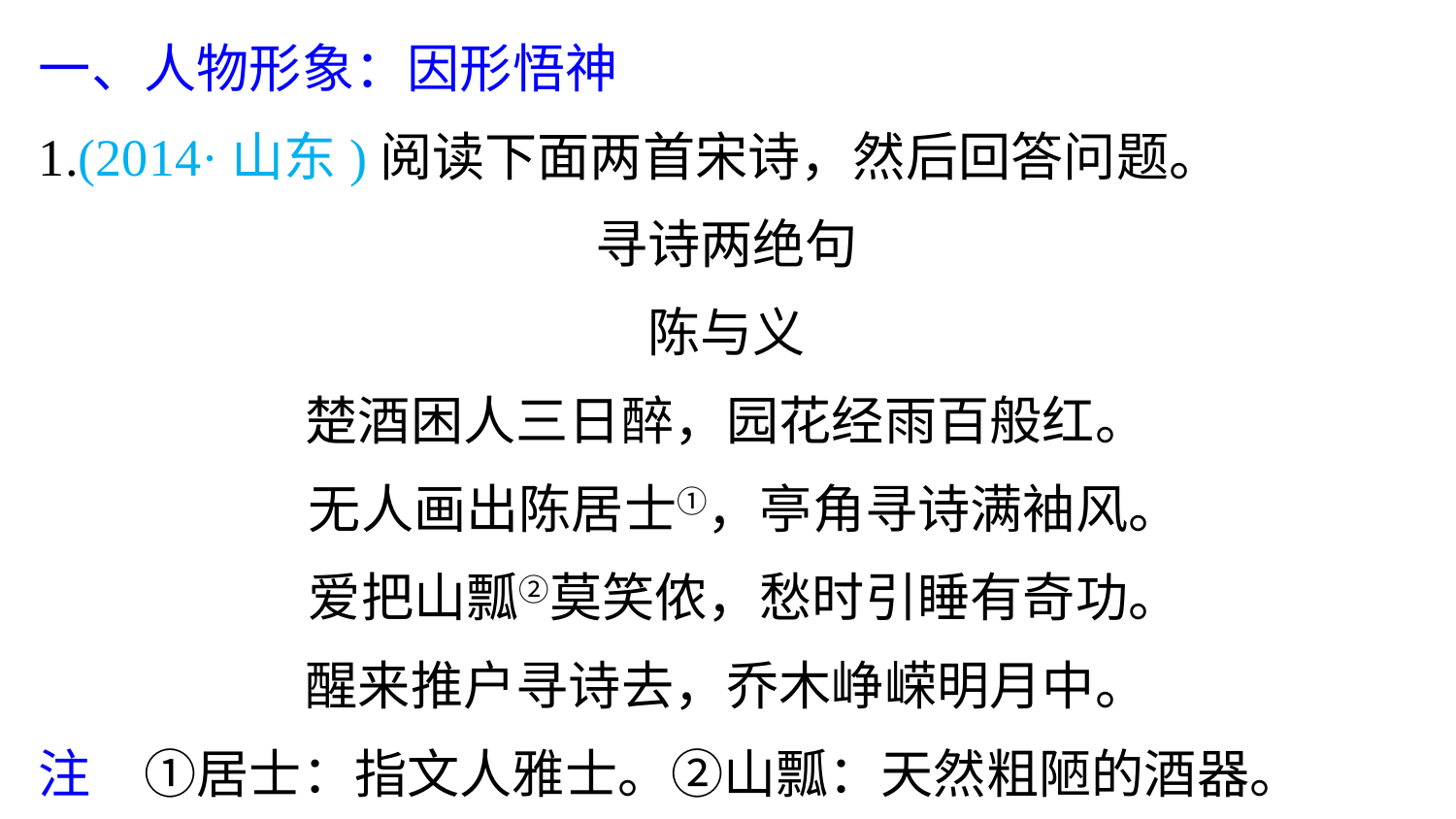

一、人物形象：因形悟神
1.(2014·山东)阅读下面两首宋诗，然后回答问题。
寻诗两绝句
陈与义
楚酒困人三日醉，园花经雨百般红。
  无人画出陈居士①，亭角寻诗满袖风。
  爱把山瓢②莫笑侬，愁时引睡有奇功。
醒来推户寻诗去，乔木峥嵘明月中。
注　①居士：指文人雅士。②山瓢：天然粗陋的酒器。